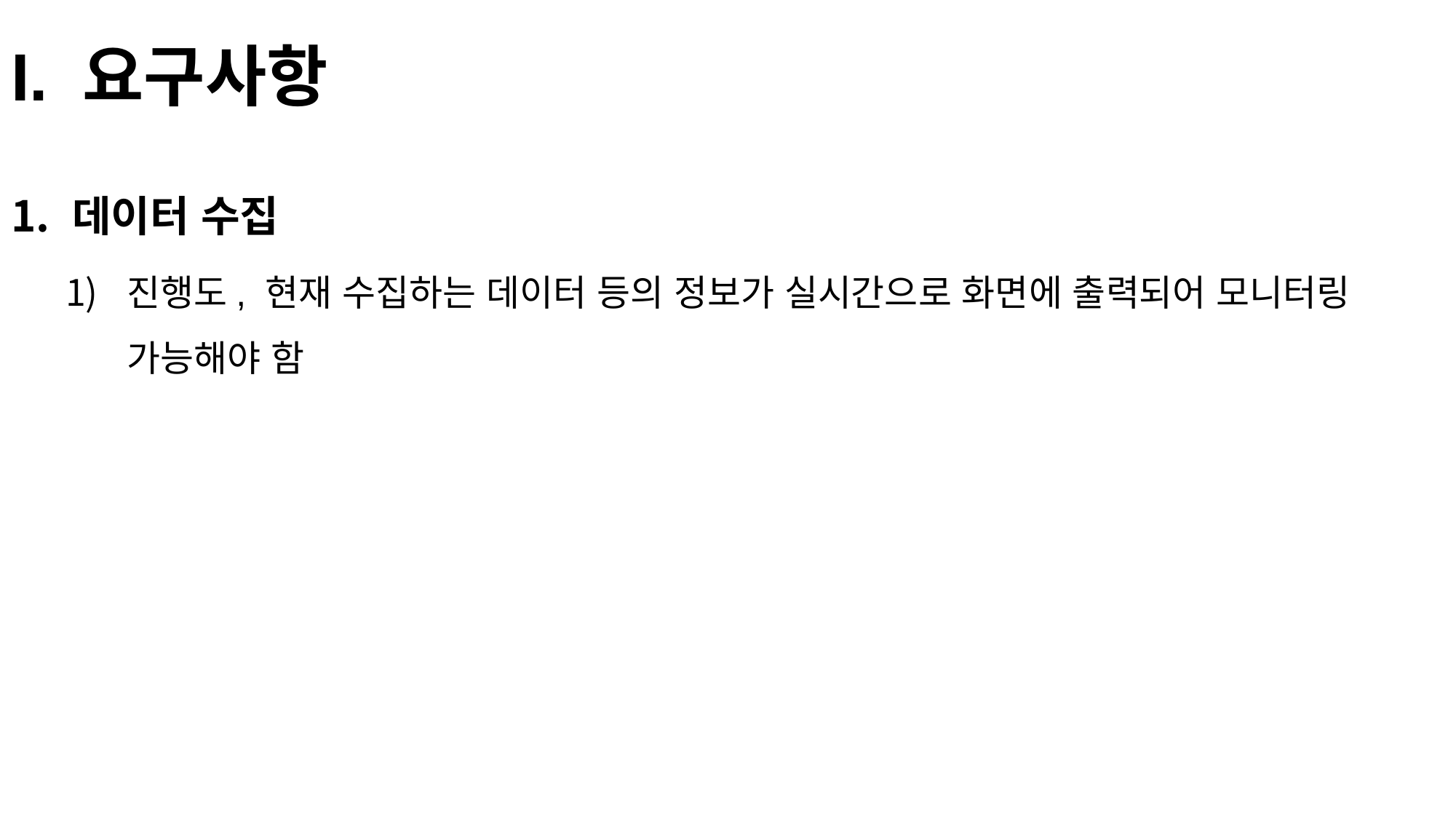

# I. 요구사항
데이터 수집
진행도, 현재 수집하는 데이터 등의 정보가 실시간으로 화면에 출력되어 모니터링 가능해야 함